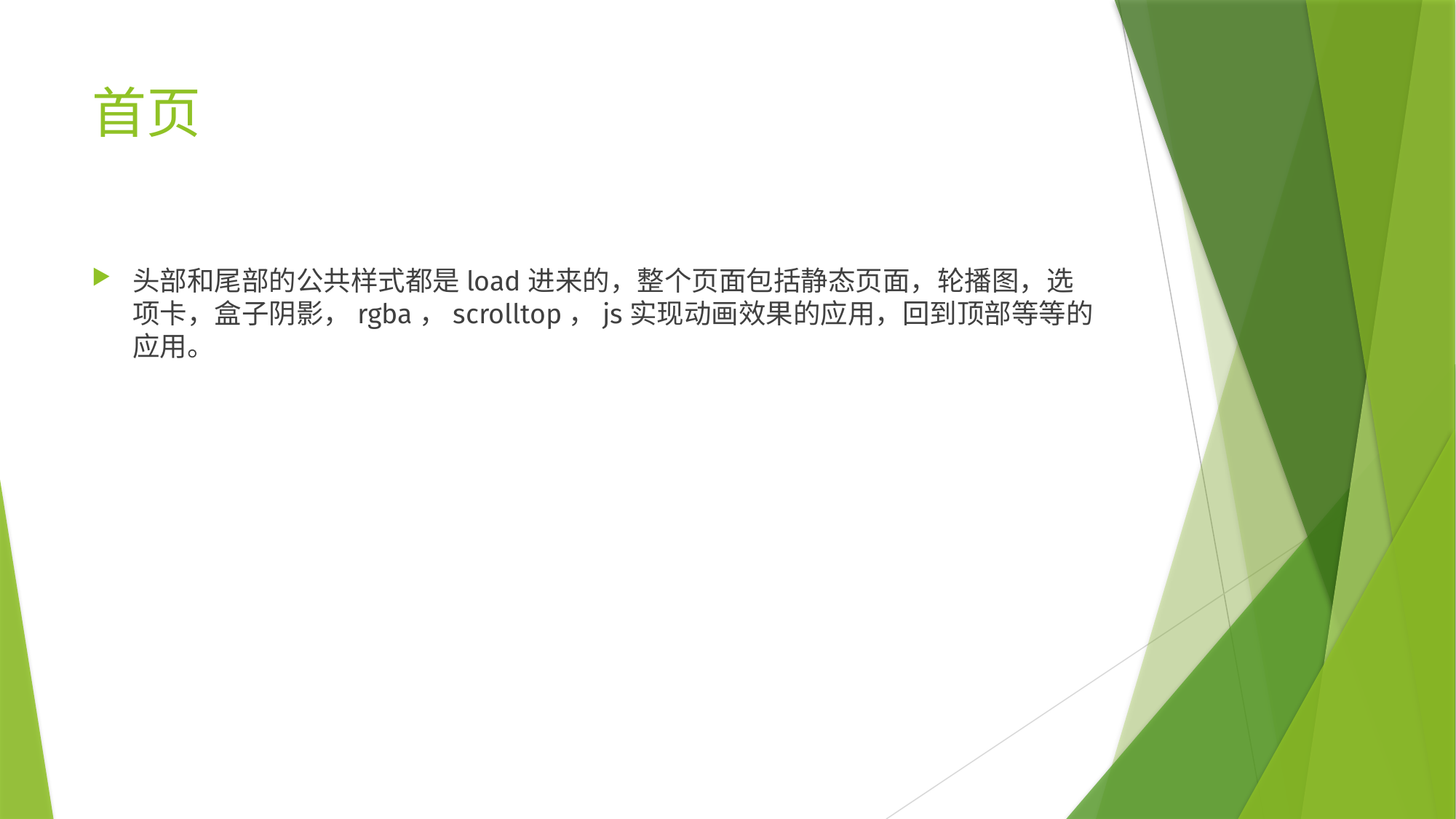

# 首页
头部和尾部的公共样式都是load进来的，整个页面包括静态页面，轮播图，选项卡，盒子阴影，rgba，scrolltop，js实现动画效果的应用，回到顶部等等的应用。